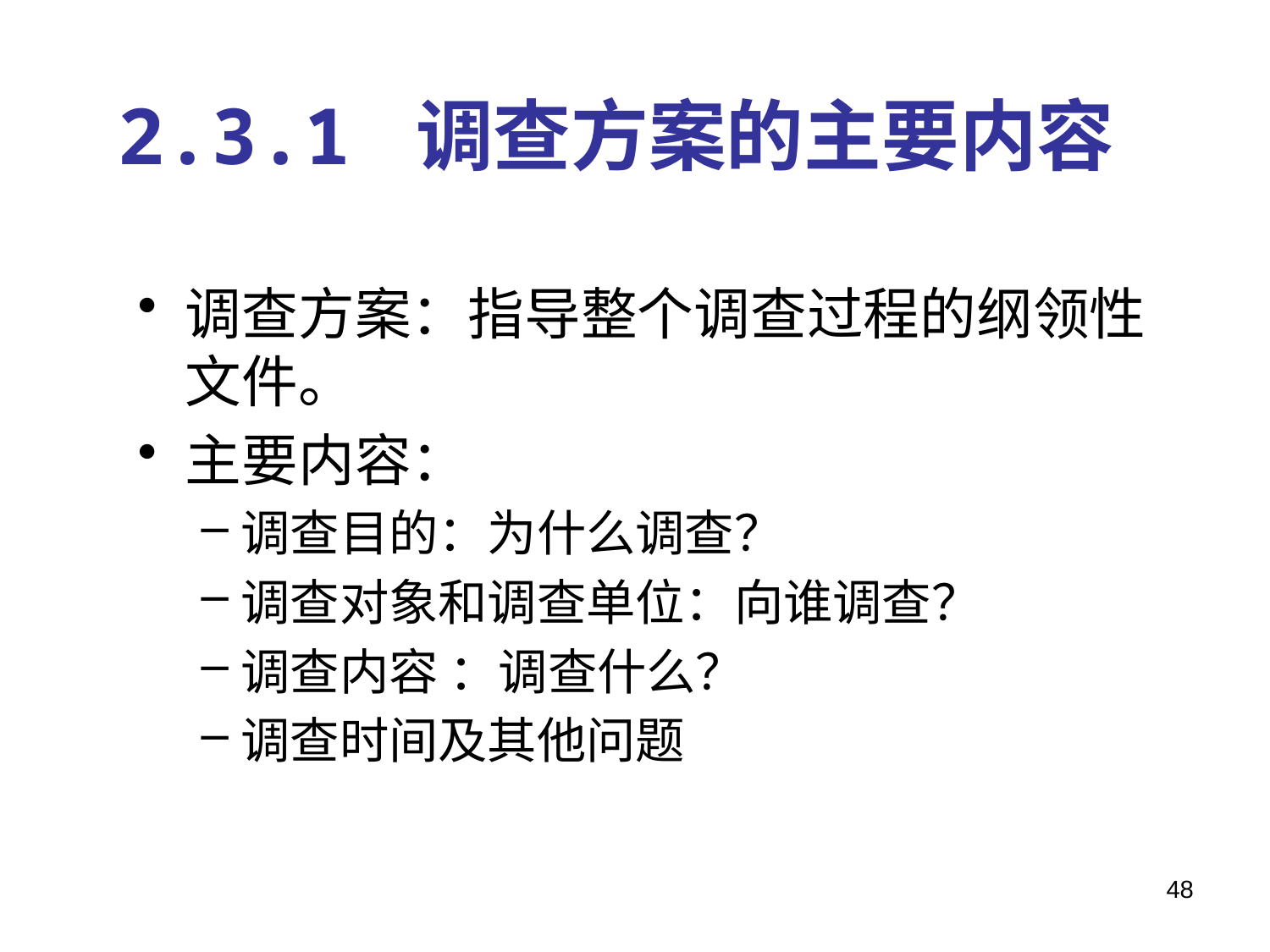

# 2.3.1 调查方案的主要内容
调查方案：指导整个调查过程的纲领性文件。
主要内容：
调查目的：为什么调查？
调查对象和调查单位：向谁调查？
调查内容 ：调查什么？
调查时间及其他问题
48